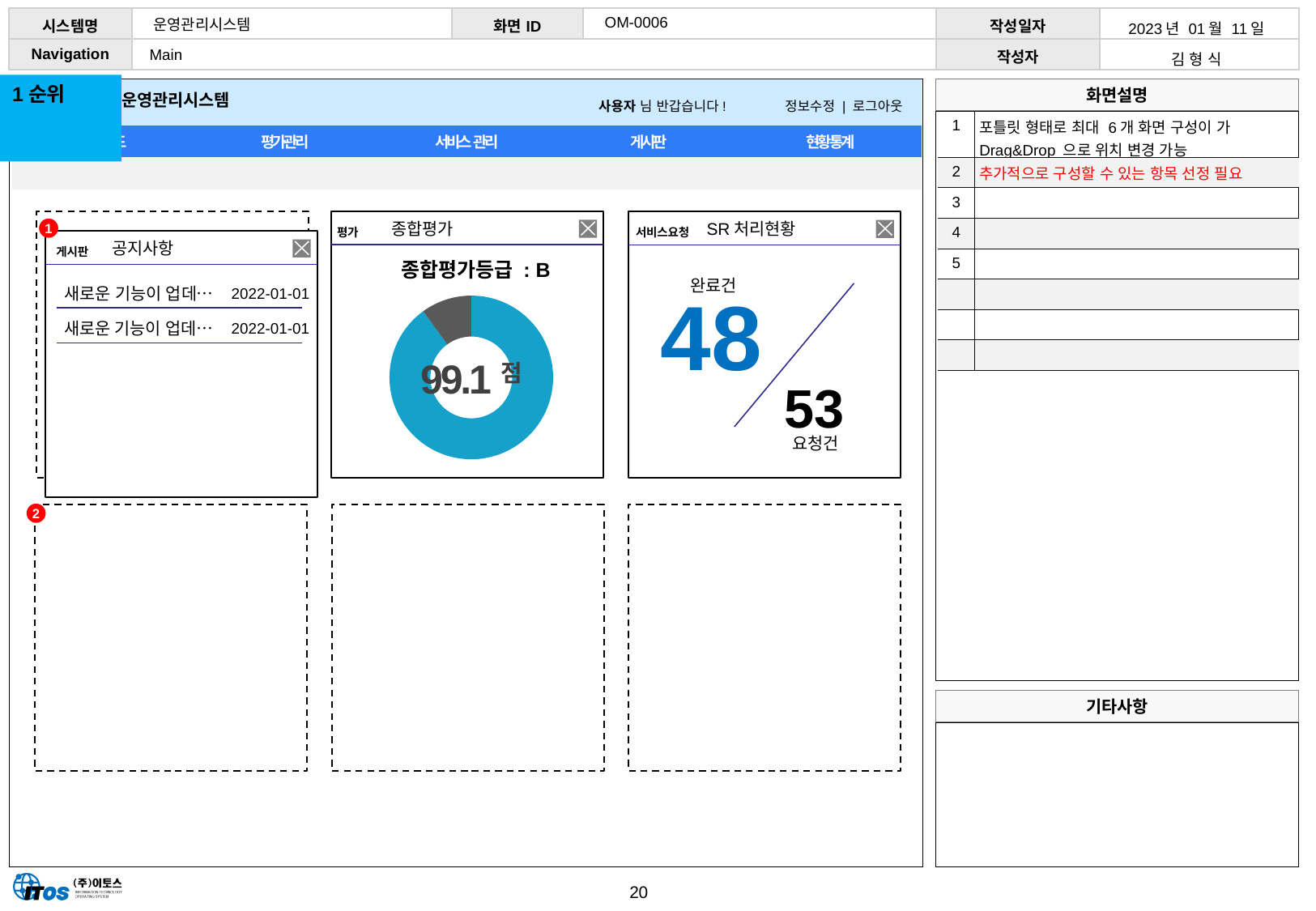

OM-0006
운영관리시스템
| 2023년 01월 11일 |
| --- |
| 김 형 식 |
Main
1순위
| 1 | 포틀릿 형태로 최대 6개 화면 구성이 가 Drag&Drop 으로 위치 변경 가능 |
| --- | --- |
| 2 | 추가적으로 구성할 수 있는 항목 선정 필요 |
| 3 |  |
| 4 |  |
| 5 |  |
|  |  |
|  |  |
|  |  |

종합평가
평가

SR처리현황
서비스요청

1

공지사항
게시판

새로운 기능이 업데…
2022-01-01
새로운 기능이 업데…
2022-01-01
종합평가등급 : B

### Chart

| Category | Sales |
|---|---|
| 1st Qtr | 90.0 |
| 2nd Qtr | 10.0 |
99.1점
완료건
48
53
요청건
2